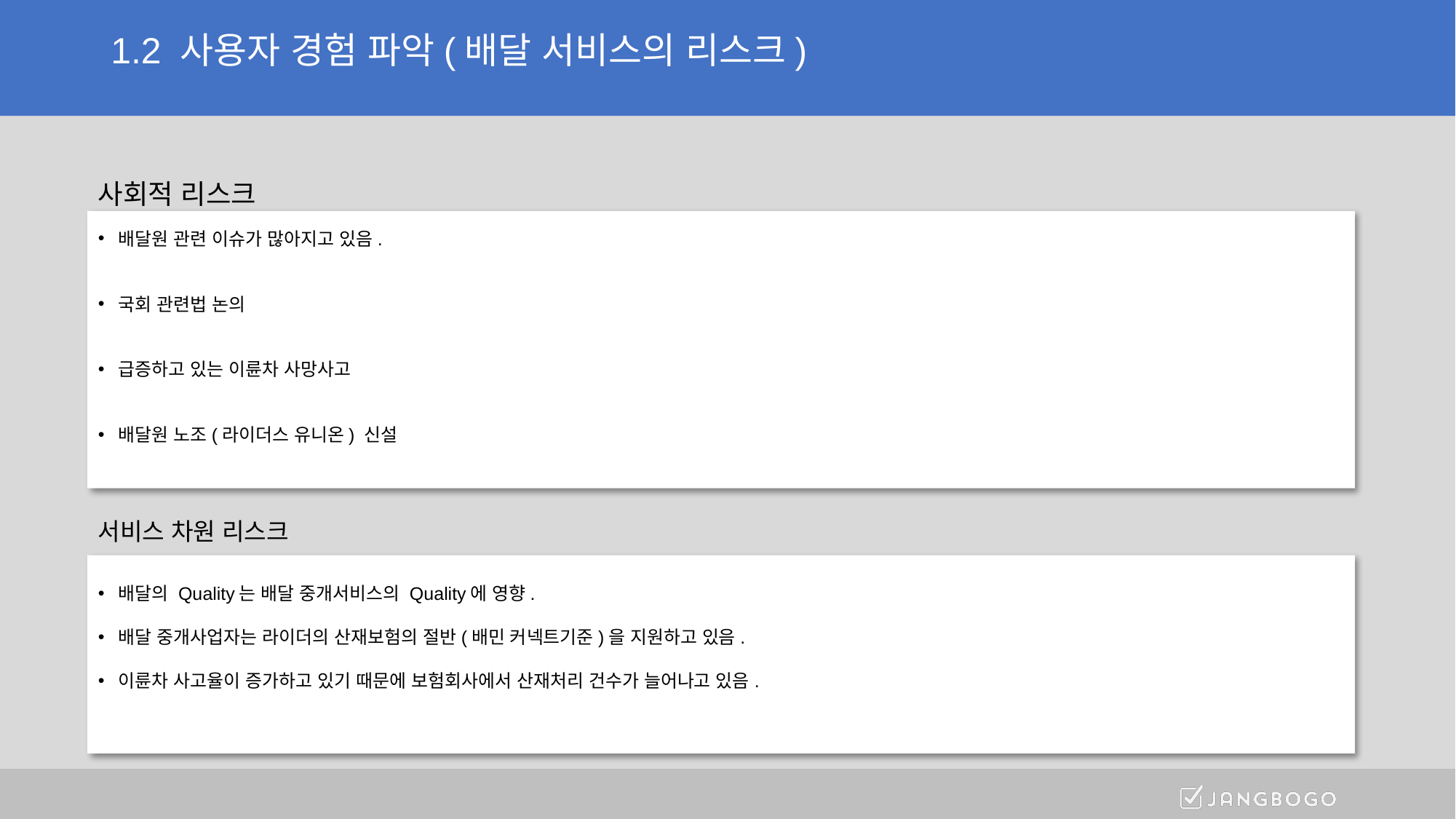

# 1.2 사용자 경험 파악(배달 서비스의 리스크)
사회적 리스크
배달원 관련 이슈가 많아지고 있음.

국회 관련법 논의

급증하고 있는 이륜차 사망사고

배달원 노조(라이더스 유니온) 신설

서비스 차원 리스크
배달의 Quality는 배달 중개서비스의 Quality에 영향.
배달 중개사업자는 라이더의 산재보험의 절반(배민 커넥트기준)을 지원하고 있음.
이륜차 사고율이 증가하고 있기 때문에 보험회사에서 산재처리 건수가 늘어나고 있음.